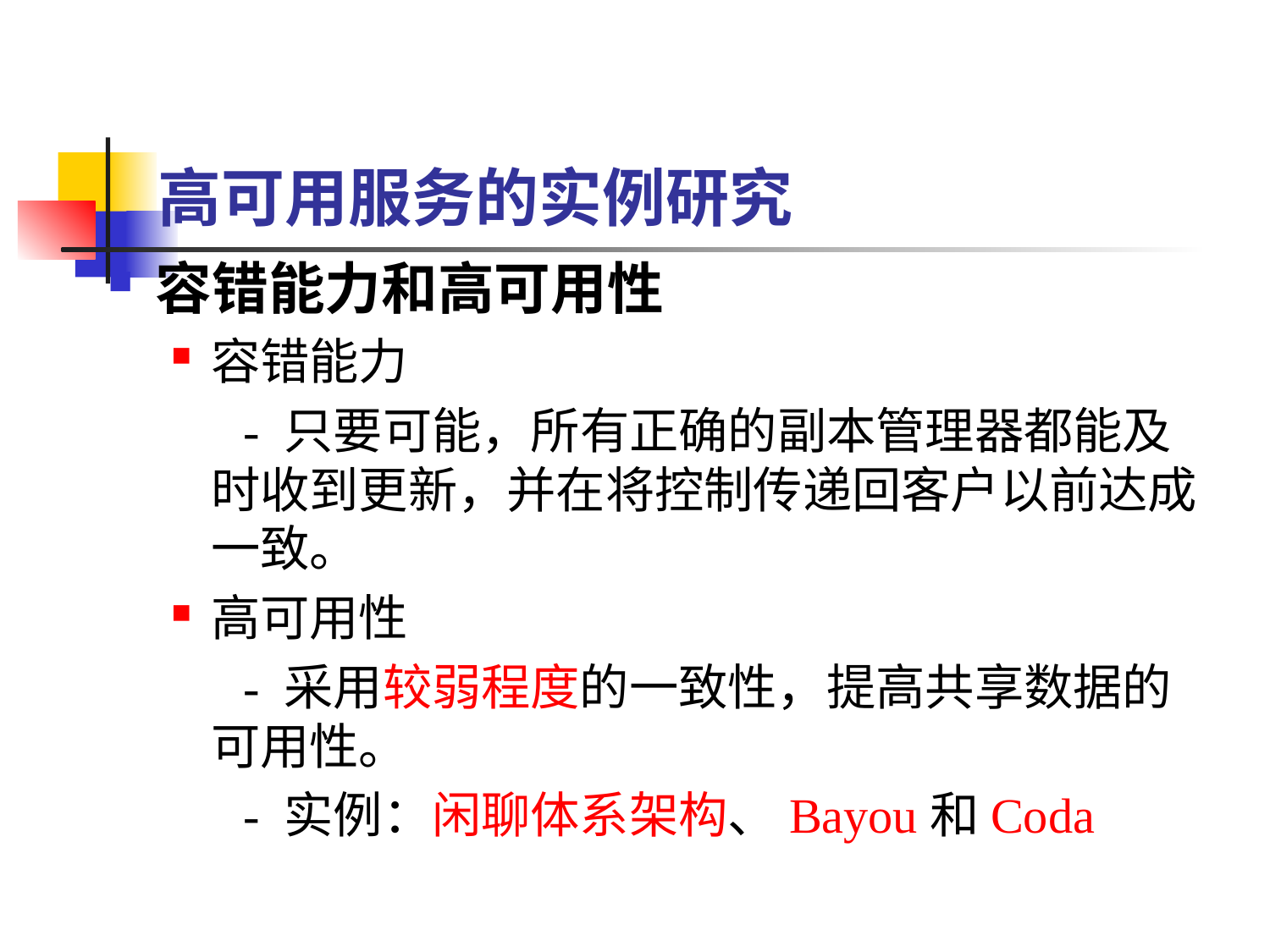

# 高可用服务的实例研究
容错能力和高可用性
容错能力
　 - 只要可能，所有正确的副本管理器都能及时收到更新，并在将控制传递回客户以前达成一致。
高可用性
　 - 采用较弱程度的一致性，提高共享数据的可用性。
　 - 实例：闲聊体系架构、Bayou和Coda